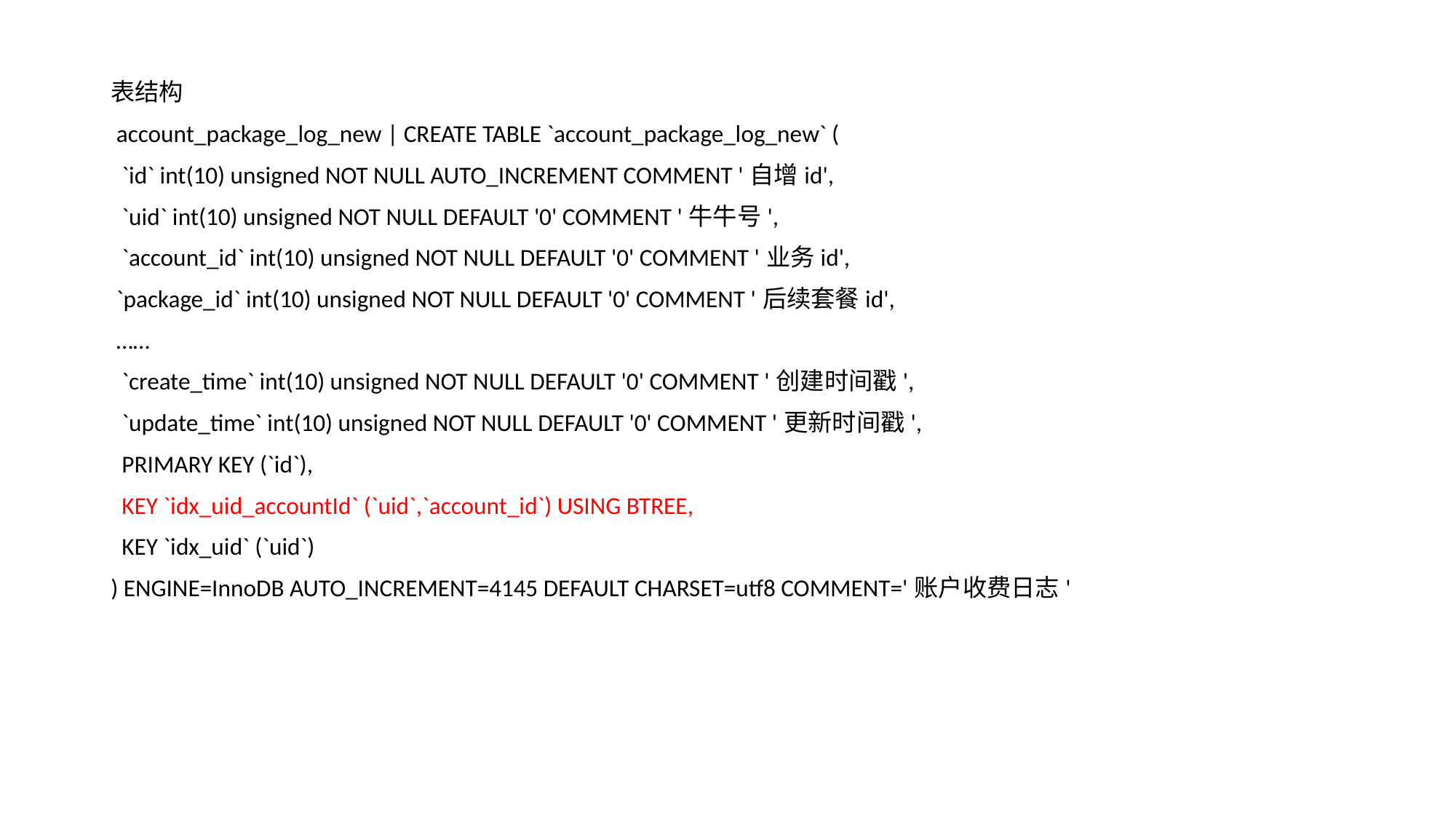

表结构
 account_package_log_new | CREATE TABLE `account_package_log_new` (
  `id` int(10) unsigned NOT NULL AUTO_INCREMENT COMMENT '自增id',
  `uid` int(10) unsigned NOT NULL DEFAULT '0' COMMENT '牛牛号',
  `account_id` int(10) unsigned NOT NULL DEFAULT '0' COMMENT '业务id',
 `package_id` int(10) unsigned NOT NULL DEFAULT '0' COMMENT '后续套餐id',
 ……
  `create_time` int(10) unsigned NOT NULL DEFAULT '0' COMMENT '创建时间戳',
  `update_time` int(10) unsigned NOT NULL DEFAULT '0' COMMENT '更新时间戳',
  PRIMARY KEY (`id`),
  KEY `idx_uid_accountId` (`uid`,`account_id`) USING BTREE,
  KEY `idx_uid` (`uid`)
) ENGINE=InnoDB AUTO_INCREMENT=4145 DEFAULT CHARSET=utf8 COMMENT='账户收费日志'